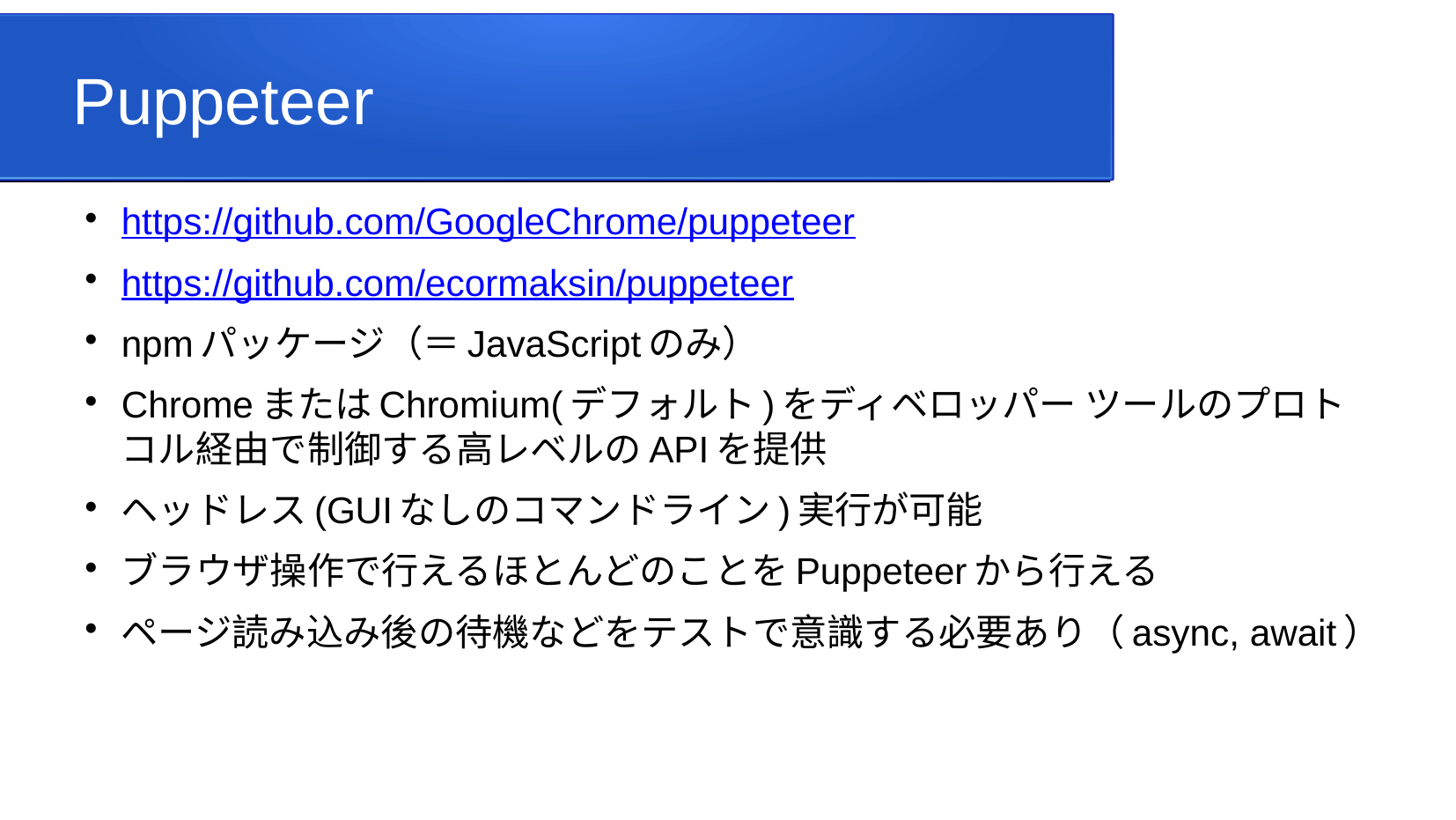

Puppeteer
https://github.com/GoogleChrome/puppeteer
https://github.com/ecormaksin/puppeteer
npmパッケージ（＝JavaScriptのみ）
ChromeまたはChromium(デフォルト)をディベロッパー ツールのプロトコル経由で制御する高レベルのAPIを提供
ヘッドレス(GUIなしのコマンドライン)実行が可能
ブラウザ操作で行えるほとんどのことをPuppeteerから行える
ページ読み込み後の待機などをテストで意識する必要あり（async, await）